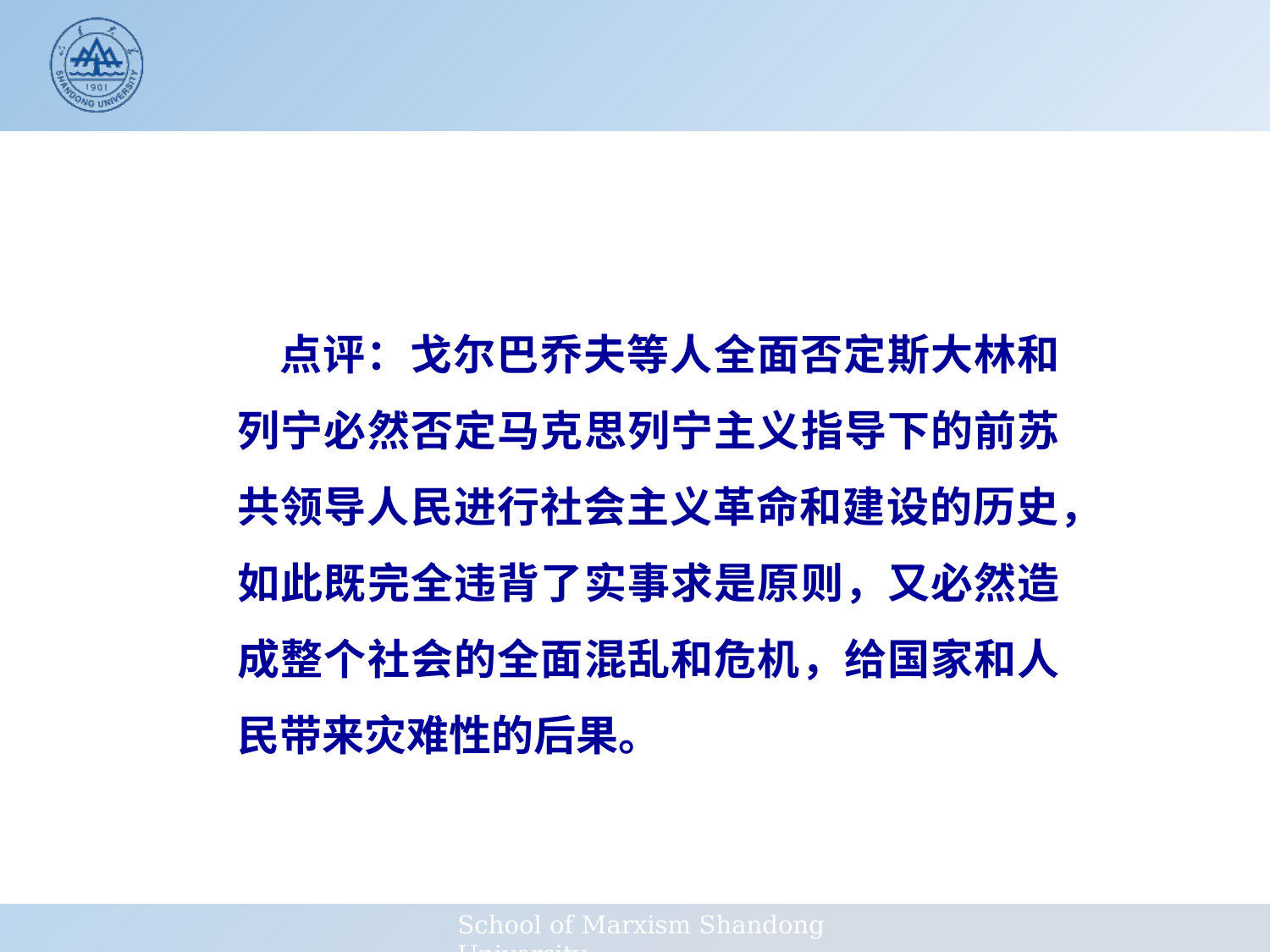

点评：戈尔巴乔夫等人全面否定斯大林和列宁必然否定马克思列宁主义指导下的前苏共领导人民进行社会主义革命和建设的历史，如此既完全违背了实事求是原则，又必然造成整个社会的全面混乱和危机，给国家和人民带来灾难性的后果。